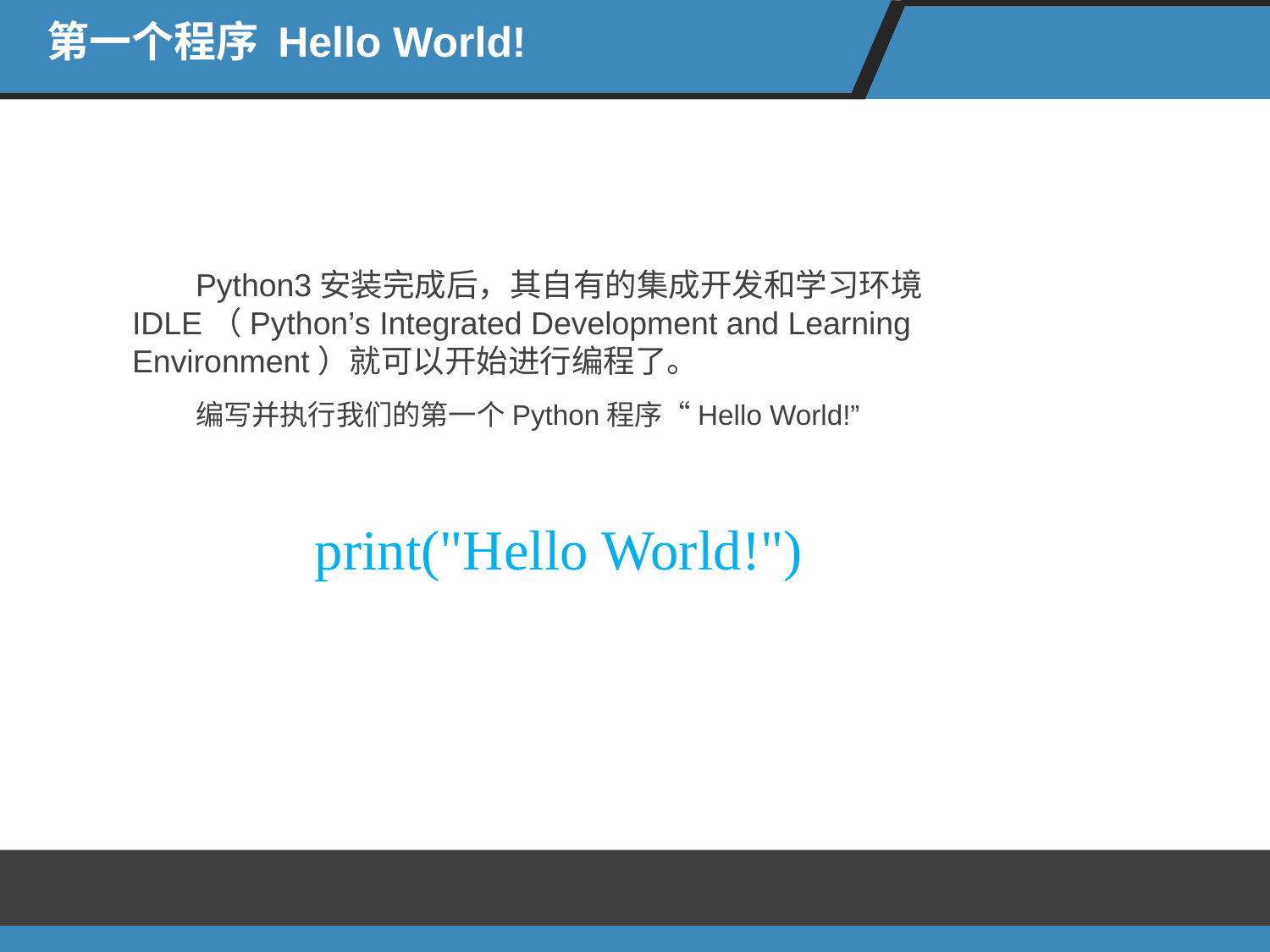

第一个程序 Hello World!
Python3安装完成后，其自有的集成开发和学习环境IDLE（Python’s Integrated Development and Learning Environment）就可以开始进行编程了。
编写并执行我们的第一个Python程序“Hello World!”
print("Hello World!")